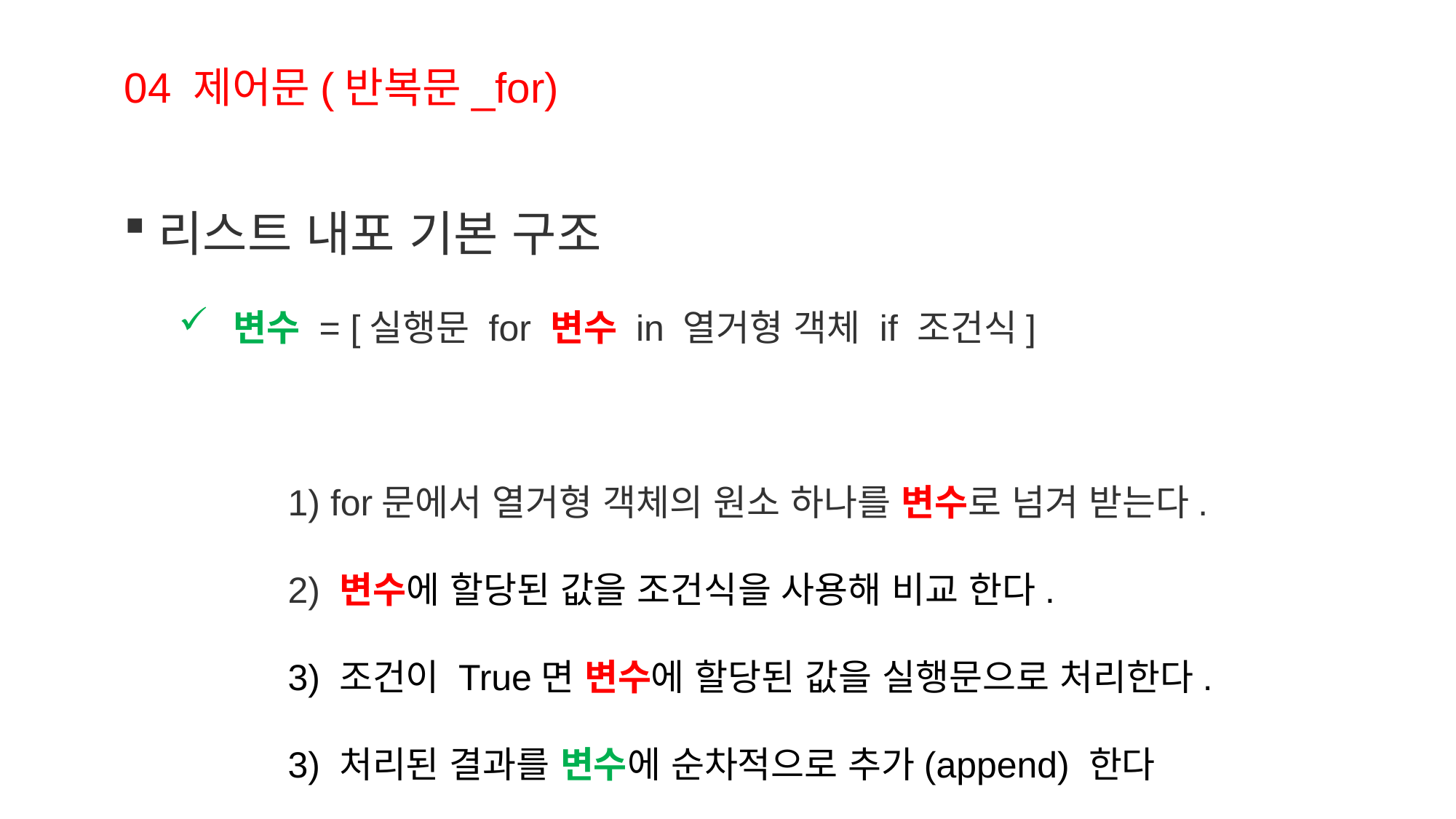

04 제어문(반복문_for)
리스트 내포 기본 구조
변수 = [실행문 for 변수 in 열거형 객체 if 조건식]

	1) for문에서 열거형 객체의 원소 하나를 변수로 넘겨 받는다.
	2) 변수에 할당된 값을 조건식을 사용해 비교 한다.
	3) 조건이 True면 변수에 할당된 값을 실행문으로 처리한다.
	3) 처리된 결과를 변수에 순차적으로 추가(append) 한다